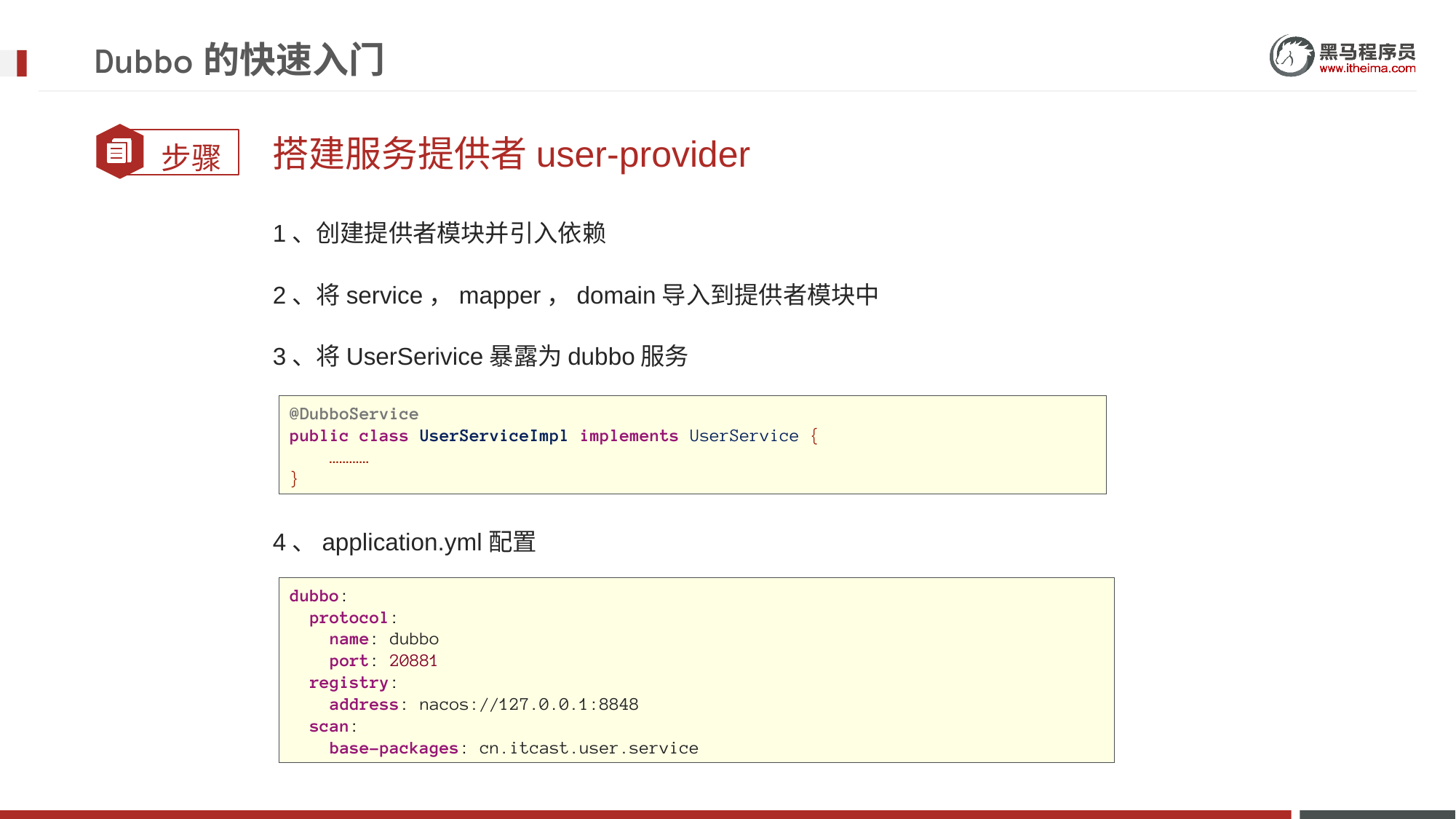

# Dubbo的快速入门
搭建服务提供者user-provider
1、创建提供者模块并引入依赖
2、将service，mapper，domain导入到提供者模块中
3、将UserSerivice暴露为dubbo服务
@DubboService
public class UserServiceImpl implements UserService {
    …………
}
4、application.yml配置
dubbo:
  protocol:
    name: dubbo
    port: 20881
  registry:
    address: nacos://127.0.0.1:8848
  scan:
    base-packages: cn.itcast.user.service